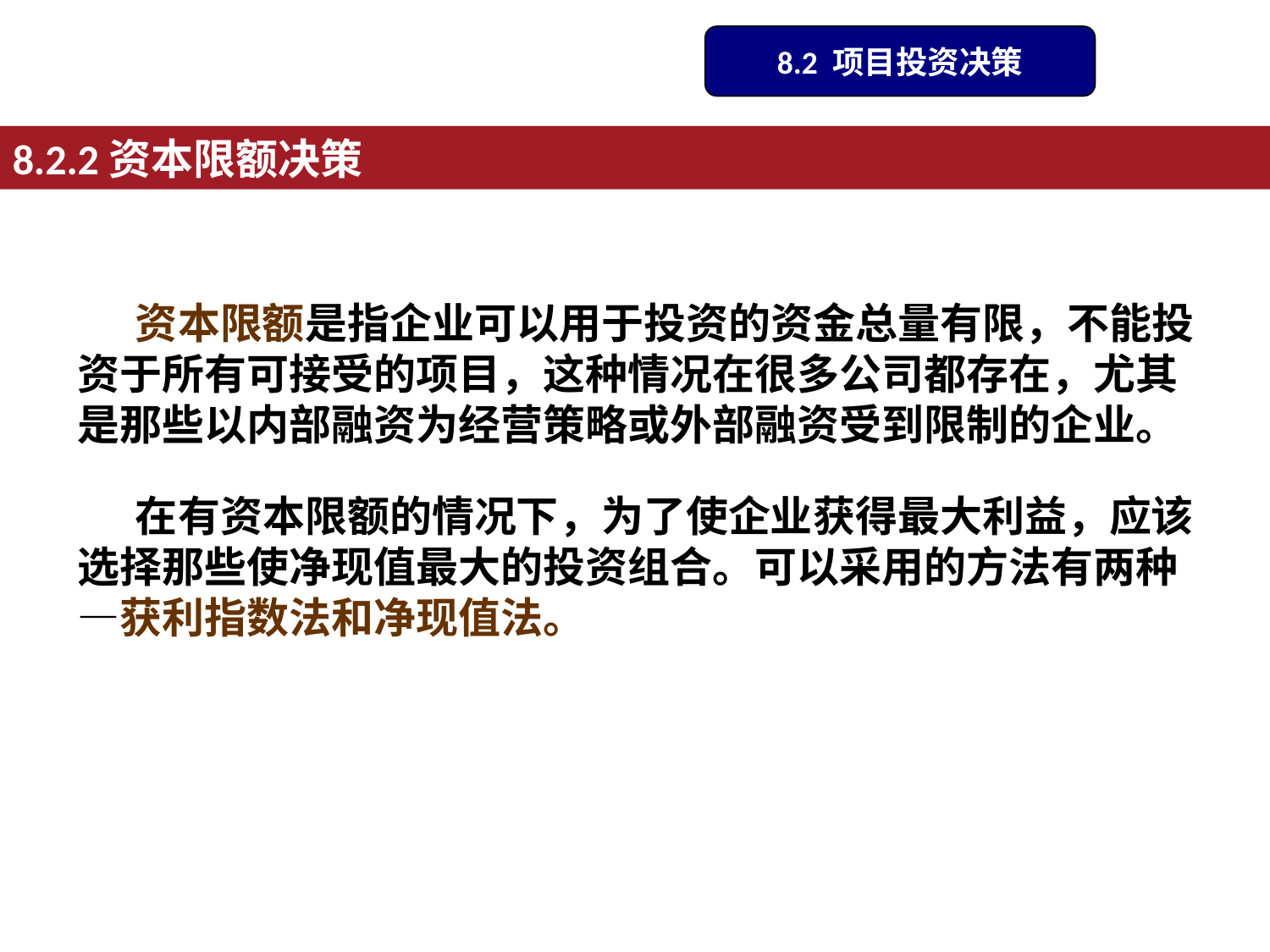

8.2 项目投资决策
8.2.2资本限额决策
       资本限额是指企业可以用于投资的资金总量有限，不能投资于所有可接受的项目，这种情况在很多公司都存在，尤其是那些以内部融资为经营策略或外部融资受到限制的企业。
       在有资本限额的情况下，为了使企业获得最大利益，应该选择那些使净现值最大的投资组合。可以采用的方法有两种—获利指数法和净现值法。